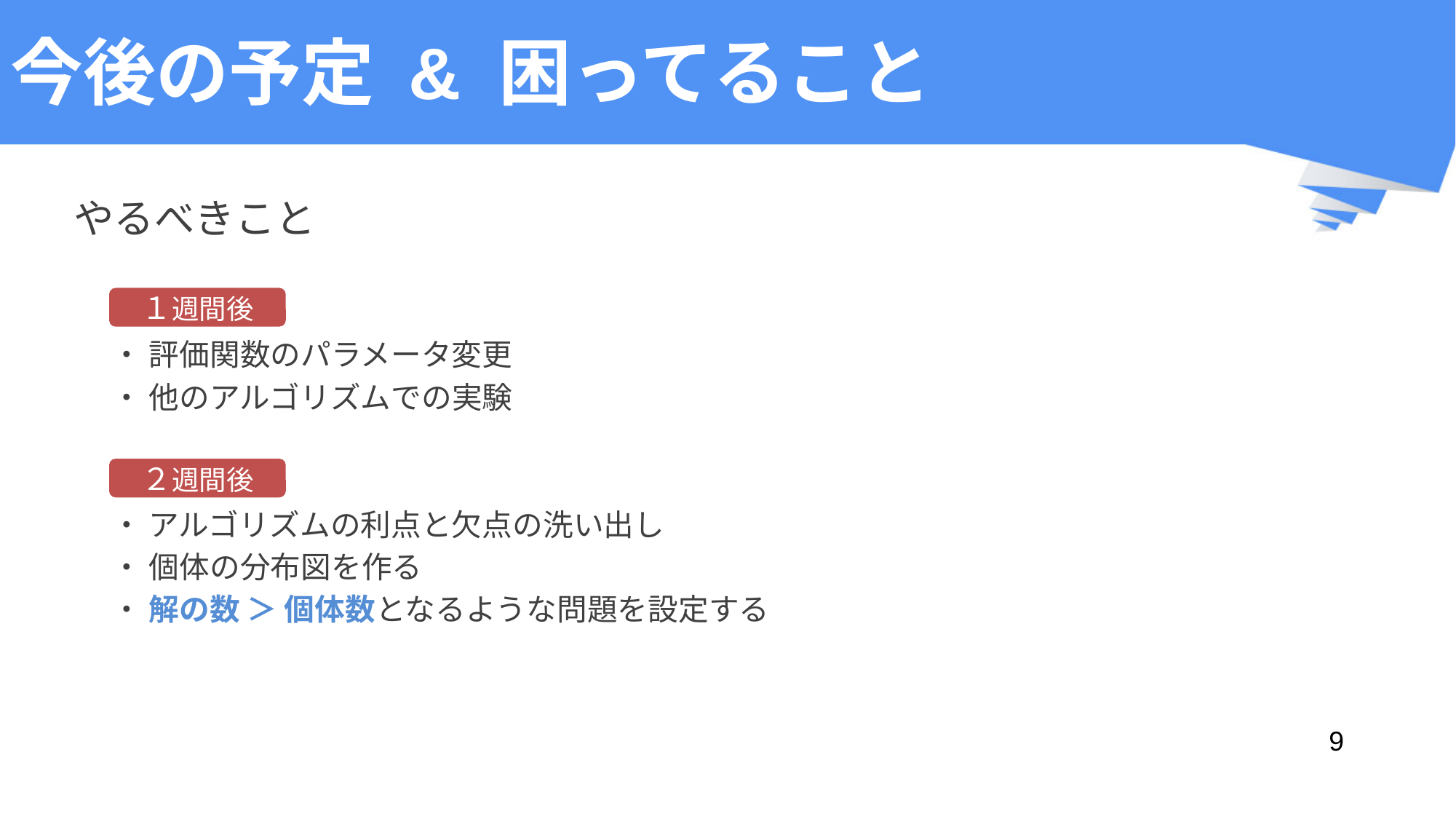

# 今後の予定 & 困ってること
やるべきこと

・ 評価関数のパラメータ変更
・ 他のアルゴリズムでの実験

・ アルゴリズムの利点と欠点の洗い出し
・ 個体の分布図を作る
・ 解の数 ＞ 個体数となるような問題を設定する
１週間後
２週間後
9